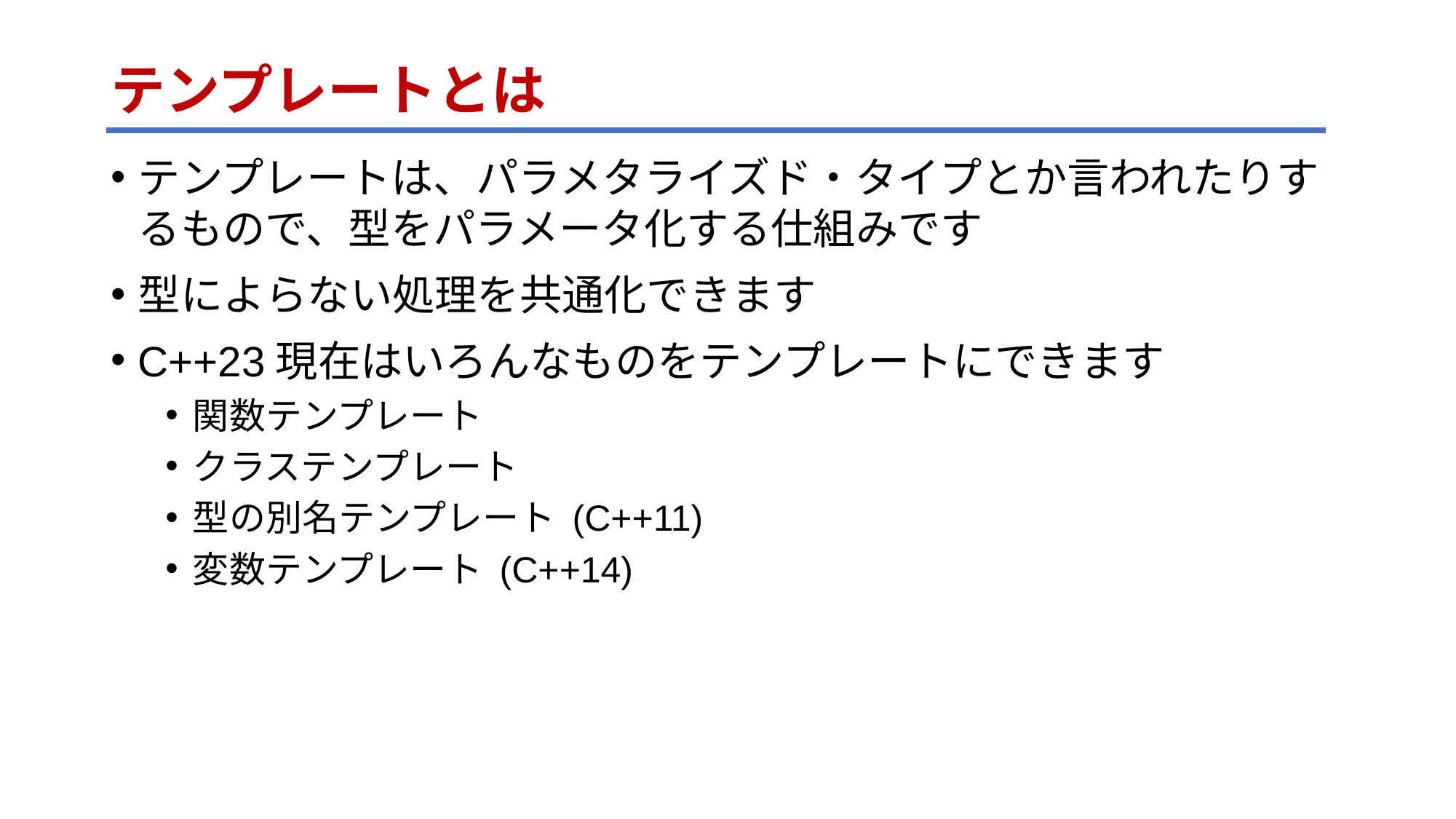

# テンプレートとは
テンプレートは、パラメタライズド・タイプとか言われたりするもので、型をパラメータ化する仕組みです
型によらない処理を共通化できます
C++23現在はいろんなものをテンプレートにできます
関数テンプレート
クラステンプレート
型の別名テンプレート (C++11)
変数テンプレート (C++14)